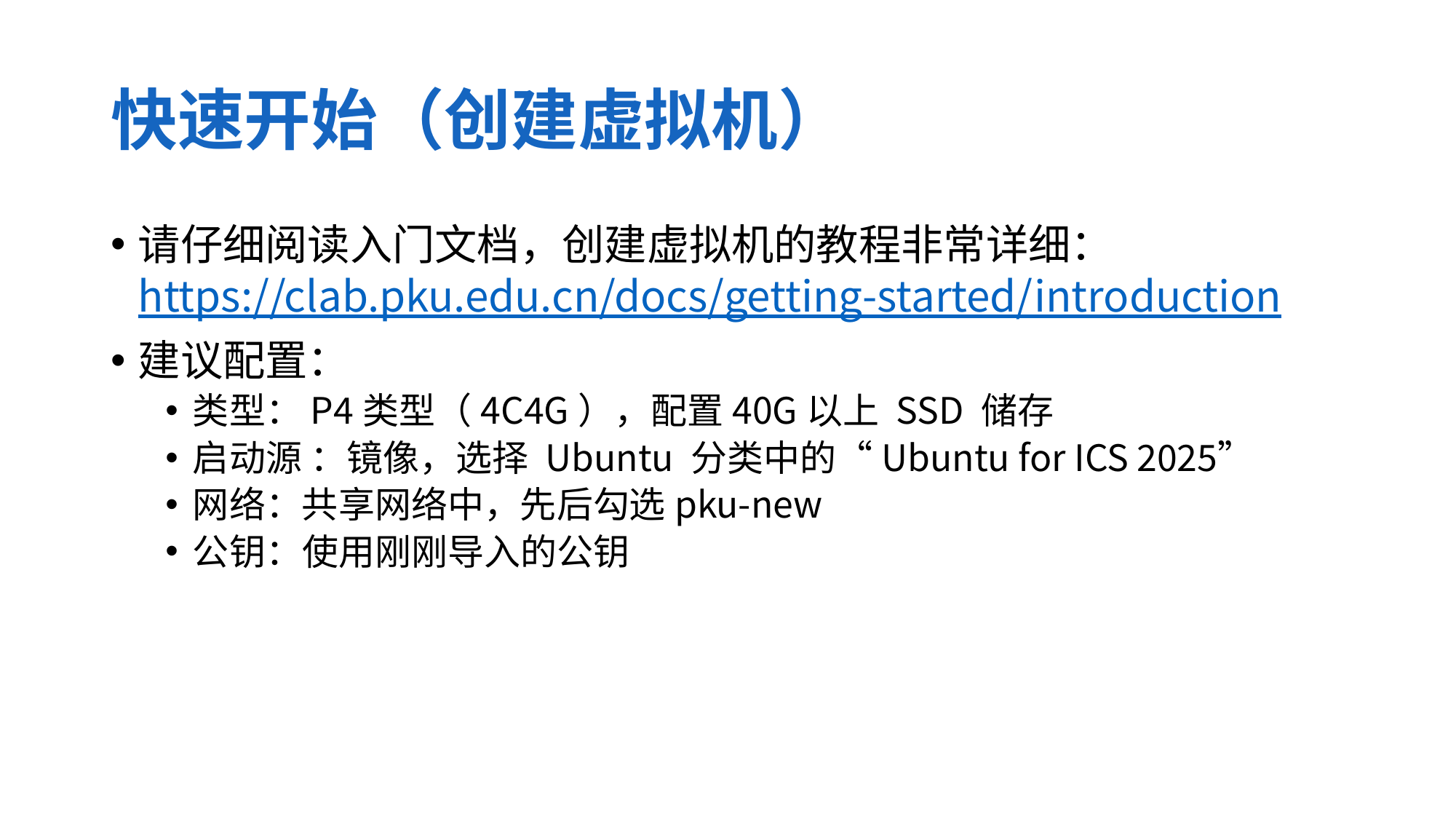

# 快速开始（创建虚拟机）
请仔细阅读入门文档，创建虚拟机的教程非常详细：https://clab.pku.edu.cn/docs/getting-started/introduction
建议配置：
类型：P4类型（4C4G），配置40G以上 SSD 储存
启动源 ：镜像，选择 Ubuntu 分类中的“Ubuntu for ICS 2025”
网络：共享网络中，先后勾选pku-new
公钥：使用刚刚导入的公钥